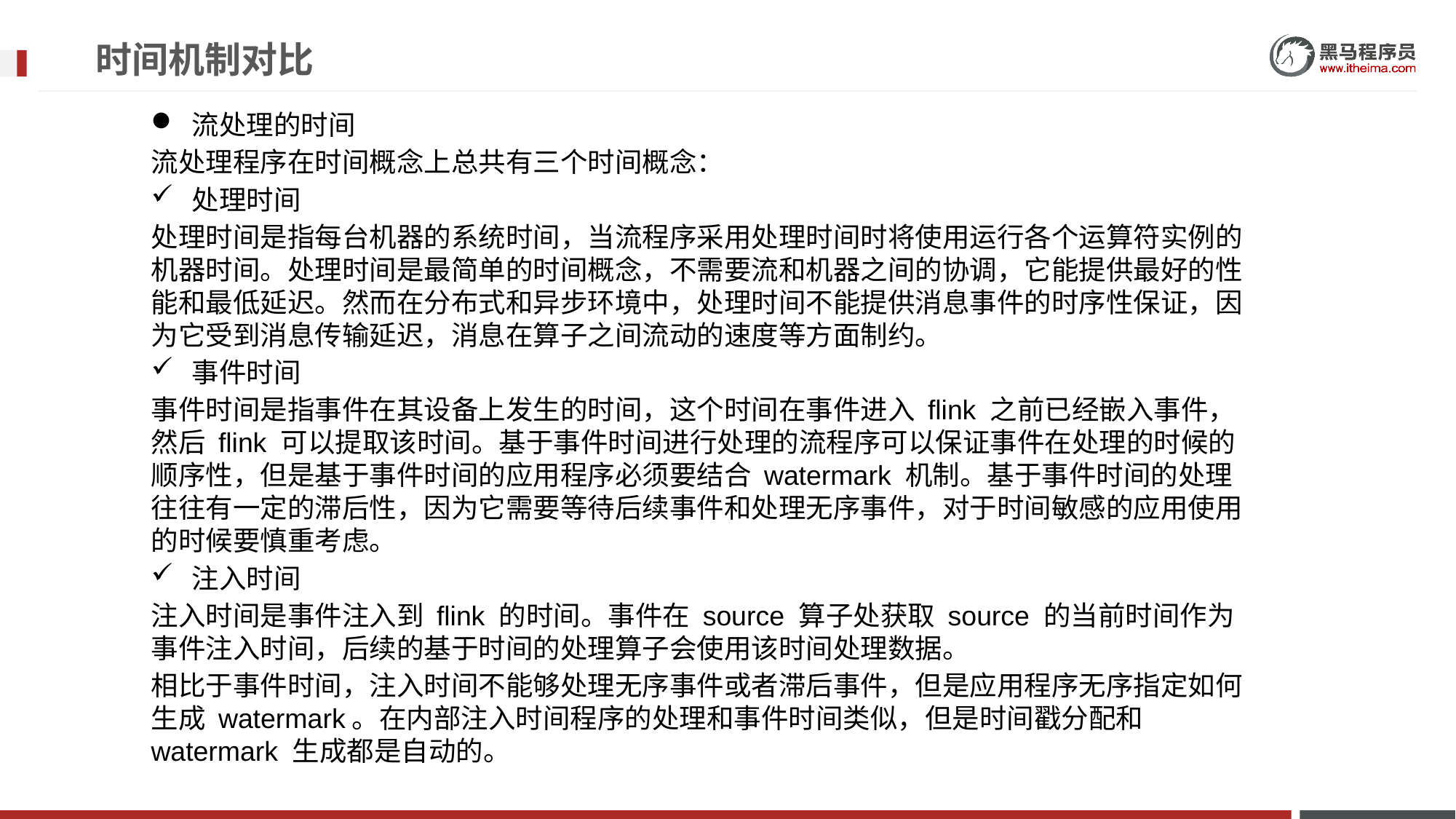

# 时间机制对比

流处理的时间
流处理程序在时间概念上总共有三个时间概念：
处理时间
处理时间是指每台机器的系统时间，当流程序采用处理时间时将使用运行各个运算符实例的机器时间。处理时间是最简单的时间概念，不需要流和机器之间的协调，它能提供最好的性能和最低延迟。然而在分布式和异步环境中，处理时间不能提供消息事件的时序性保证，因为它受到消息传输延迟，消息在算子之间流动的速度等方面制约。
事件时间
事件时间是指事件在其设备上发生的时间，这个时间在事件进入 flink 之前已经嵌入事件，然后 flink 可以提取该时间。基于事件时间进行处理的流程序可以保证事件在处理的时候的顺序性，但是基于事件时间的应用程序必须要结合 watermark 机制。基于事件时间的处理往往有一定的滞后性，因为它需要等待后续事件和处理无序事件，对于时间敏感的应用使用的时候要慎重考虑。
注入时间
注入时间是事件注入到 flink 的时间。事件在 source 算子处获取 source 的当前时间作为事件注入时间，后续的基于时间的处理算子会使用该时间处理数据。
相比于事件时间，注入时间不能够处理无序事件或者滞后事件，但是应用程序无序指定如何生成 watermark。在内部注入时间程序的处理和事件时间类似，但是时间戳分配和 watermark 生成都是自动的。